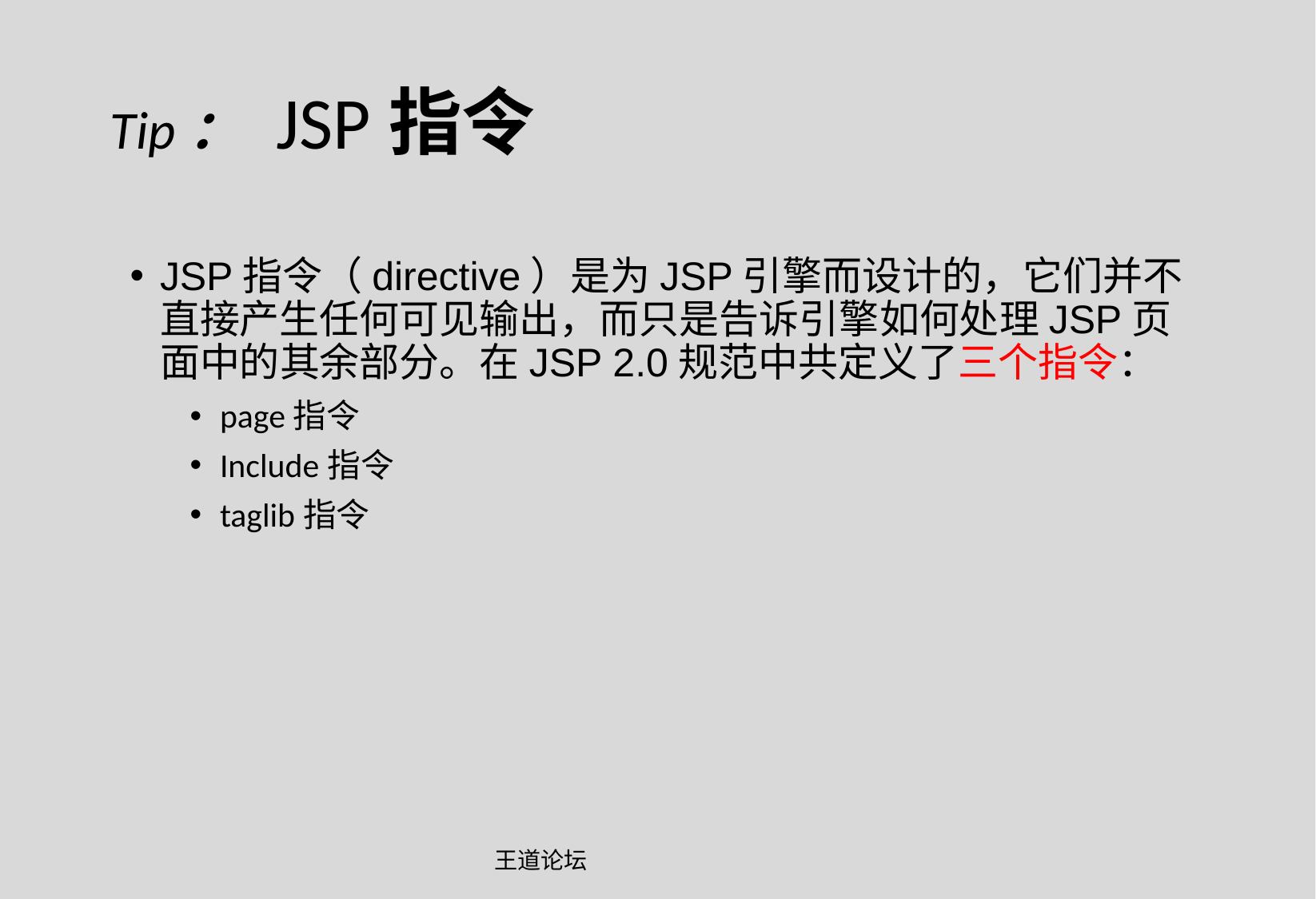

Tip： JSP指令
JSP指令（directive）是为JSP引擎而设计的，它们并不直接产生任何可见输出，而只是告诉引擎如何处理JSP页面中的其余部分。在JSP 2.0规范中共定义了三个指令：
page指令
Include指令
taglib指令
王道论坛